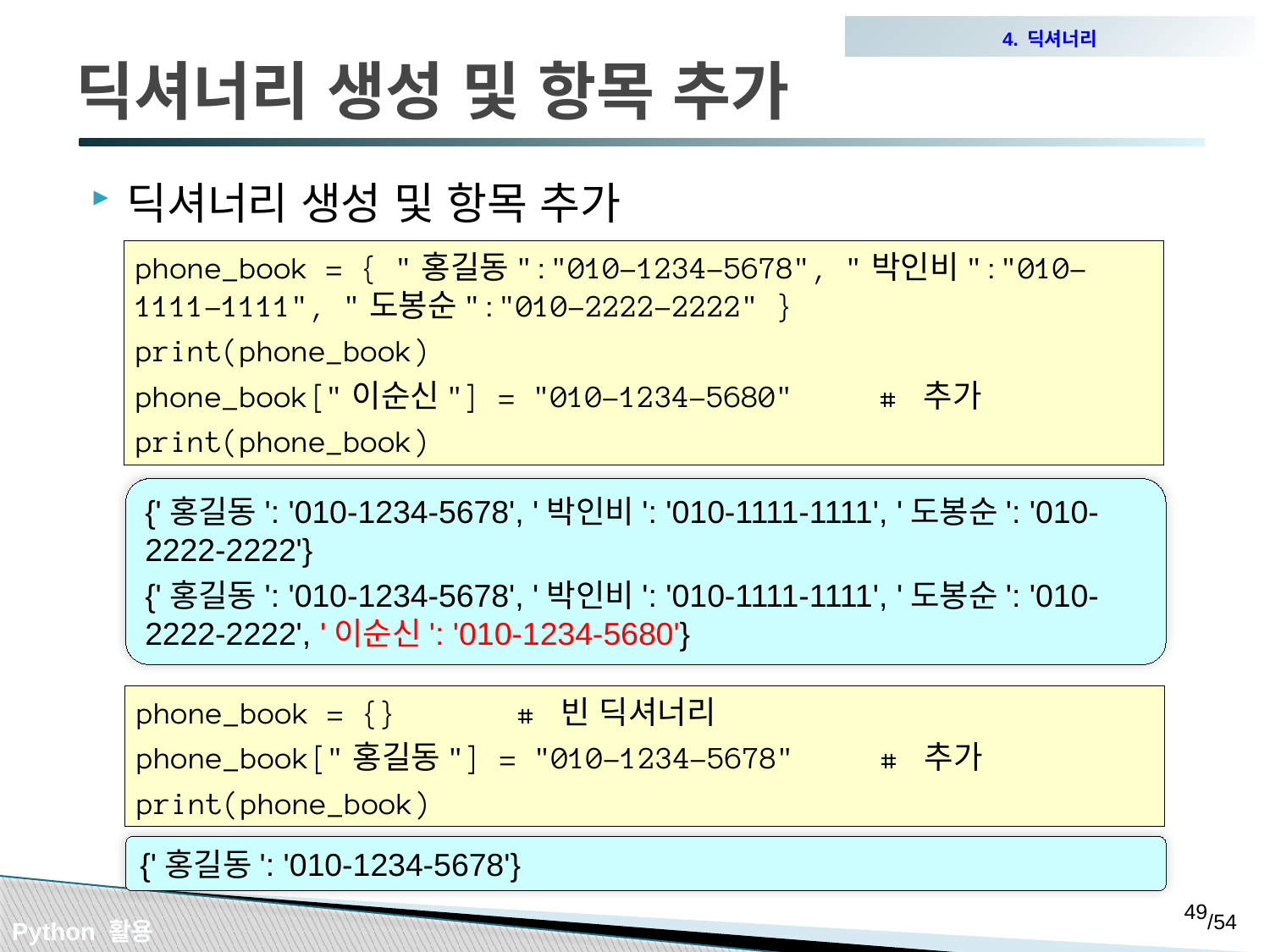

4. 딕셔너리
# 딕셔너리 생성 및 항목 추가
딕셔너리 생성 및 항목 추가
phone_book = { "홍길동":"010-1234-5678", "박인비":"010-1111-1111", "도봉순":"010-2222-2222" }
print(phone_book)
phone_book["이순신"] = "010-1234-5680"     # 추가
print(phone_book)
{'홍길동': '010-1234-5678', '박인비': '010-1111-1111', '도봉순': '010-2222-2222'}
{'홍길동': '010-1234-5678', '박인비': '010-1111-1111', '도봉순': '010-2222-2222', '이순신': '010-1234-5680'}
phone_book = {}       # 빈 딕셔너리
phone_book["홍길동"] = "010-1234-5678"     # 추가
print(phone_book)
{'홍길동': '010-1234-5678'}
49